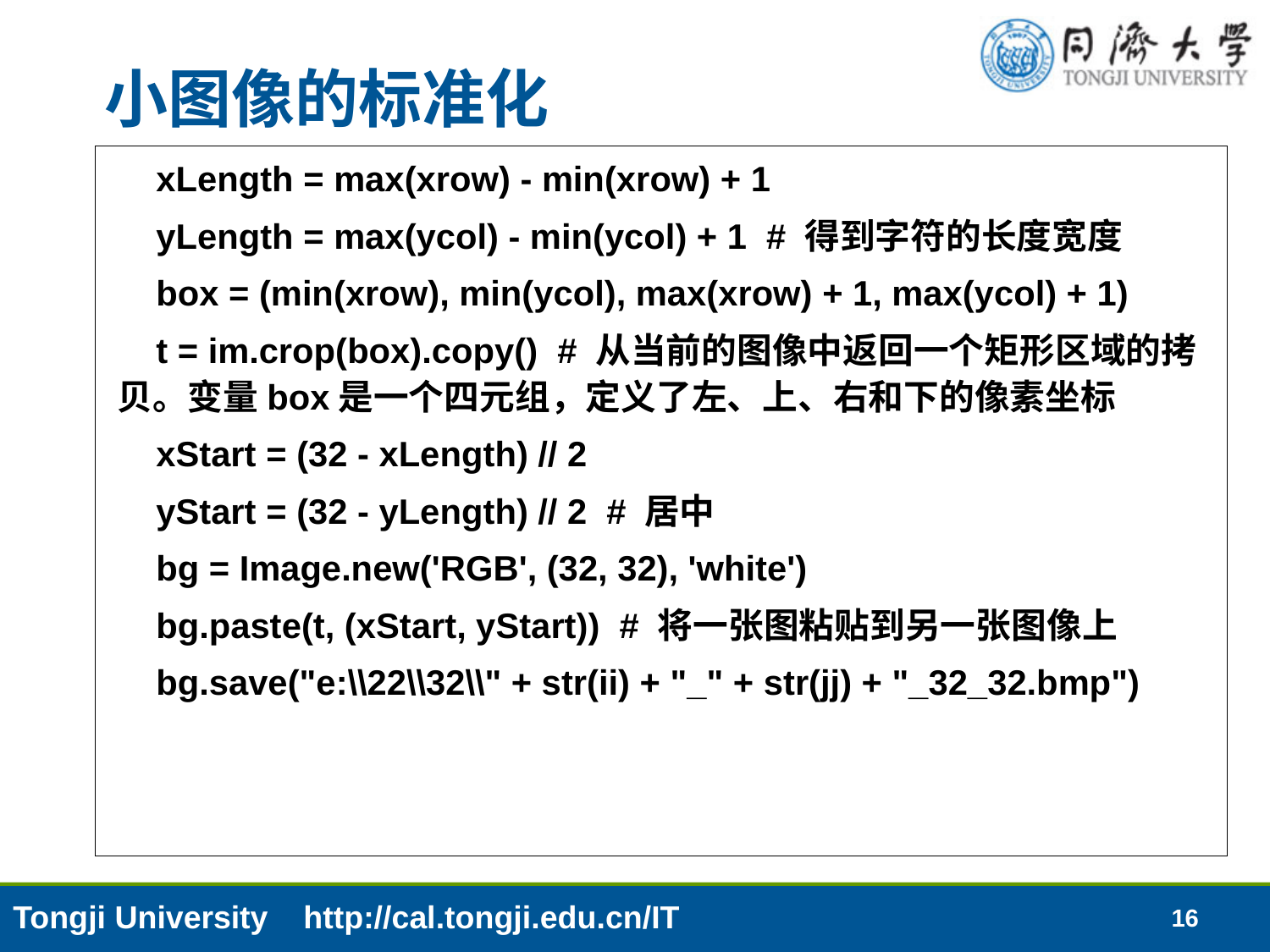

# 小图像的标准化
    xLength = max(xrow) - min(xrow) + 1
    yLength = max(ycol) - min(ycol) + 1  # 得到字符的长度宽度
    box = (min(xrow), min(ycol), max(xrow) + 1, max(ycol) + 1)
    t = im.crop(box).copy()  # 从当前的图像中返回一个矩形区域的拷贝。变量box是一个四元组，定义了左、上、右和下的像素坐标
    xStart = (32 - xLength) // 2
    yStart = (32 - yLength) // 2  # 居中
    bg = Image.new('RGB', (32, 32), 'white')
    bg.paste(t, (xStart, yStart))  # 将一张图粘贴到另一张图像上
    bg.save("e:\\22\\32\\" + str(ii) + "_" + str(jj) + "_32_32.bmp")